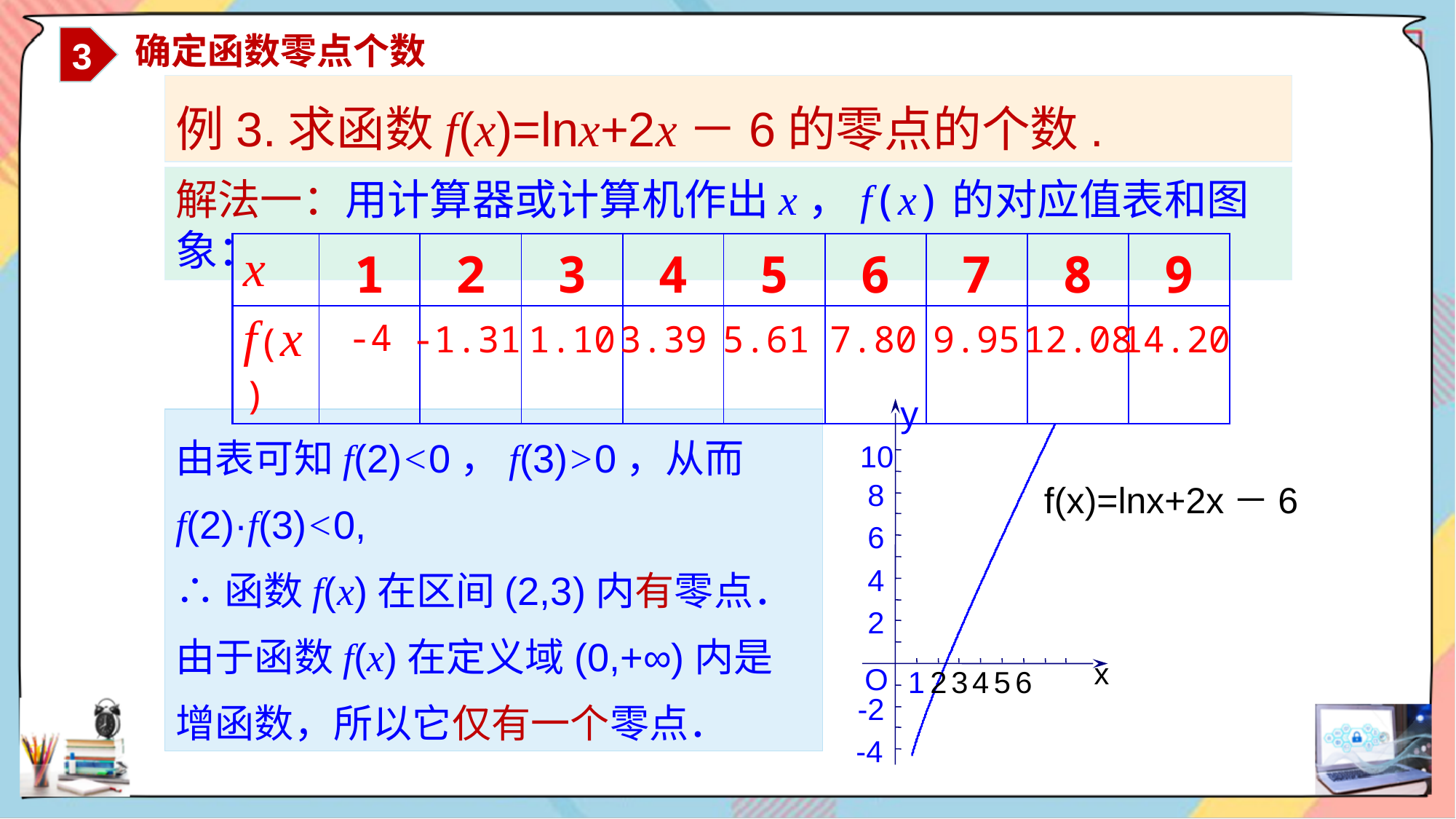

3
 确定函数零点个数
例3.求函数f(x)=lnx+2x－6的零点的个数.
解法一：用计算器或计算机作出x，f(x)的对应值表和图象：
| x | 1 | 2 | 3 | 4 | 5 | 6 | 7 | 8 | 9 |
| --- | --- | --- | --- | --- | --- | --- | --- | --- | --- |
| f(x) |  |  |  |  |  |  |  |  |  |
-4
-1.31
1.10
3.39
5.61
7.80
9.95
12.08
14.20
y

由表可知f(2)<0，f(3)>0，从而 f(2)·f(3)<0,
∴函数f(x)在区间(2,3)内有零点．
由于函数f(x)在定义域(0,+∞)内是增函数，所以它仅有一个零点．

10

f(x)=lnx+2x－6
8
6
4
2
x

O
1
2
3
4
5
6

-2
-4